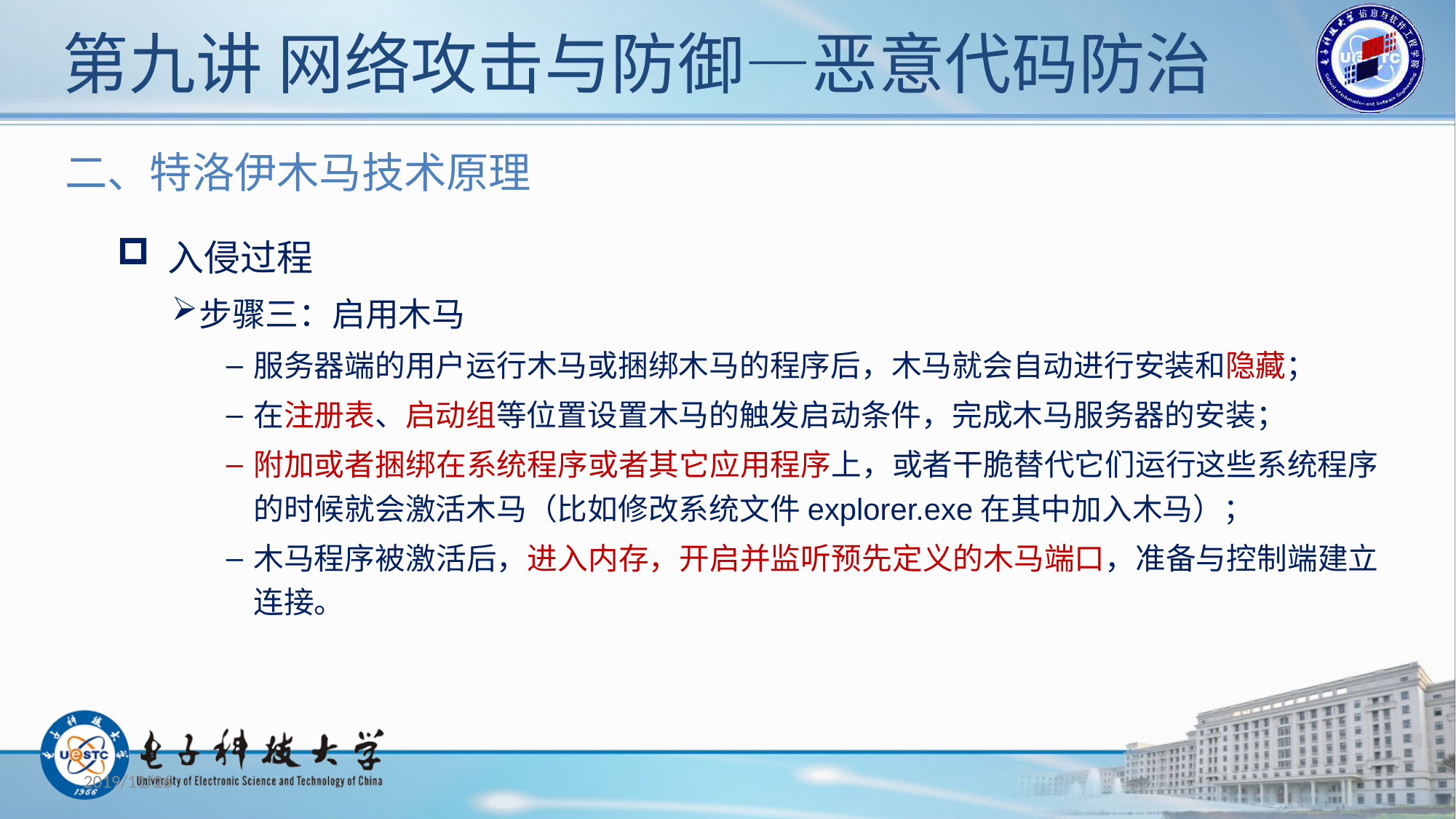

# 第九讲 网络攻击与防御—恶意代码防治
二、特洛伊木马技术原理
 入侵过程
步骤三：启用木马
服务器端的用户运行木马或捆绑木马的程序后，木马就会自动进行安装和隐藏；
在注册表、启动组等位置设置木马的触发启动条件，完成木马服务器的安装；
附加或者捆绑在系统程序或者其它应用程序上，或者干脆替代它们运行这些系统程序的时候就会激活木马（比如修改系统文件explorer.exe在其中加入木马）；
木马程序被激活后，进入内存，开启并监听预先定义的木马端口，准备与控制端建立连接。
2019/11/26